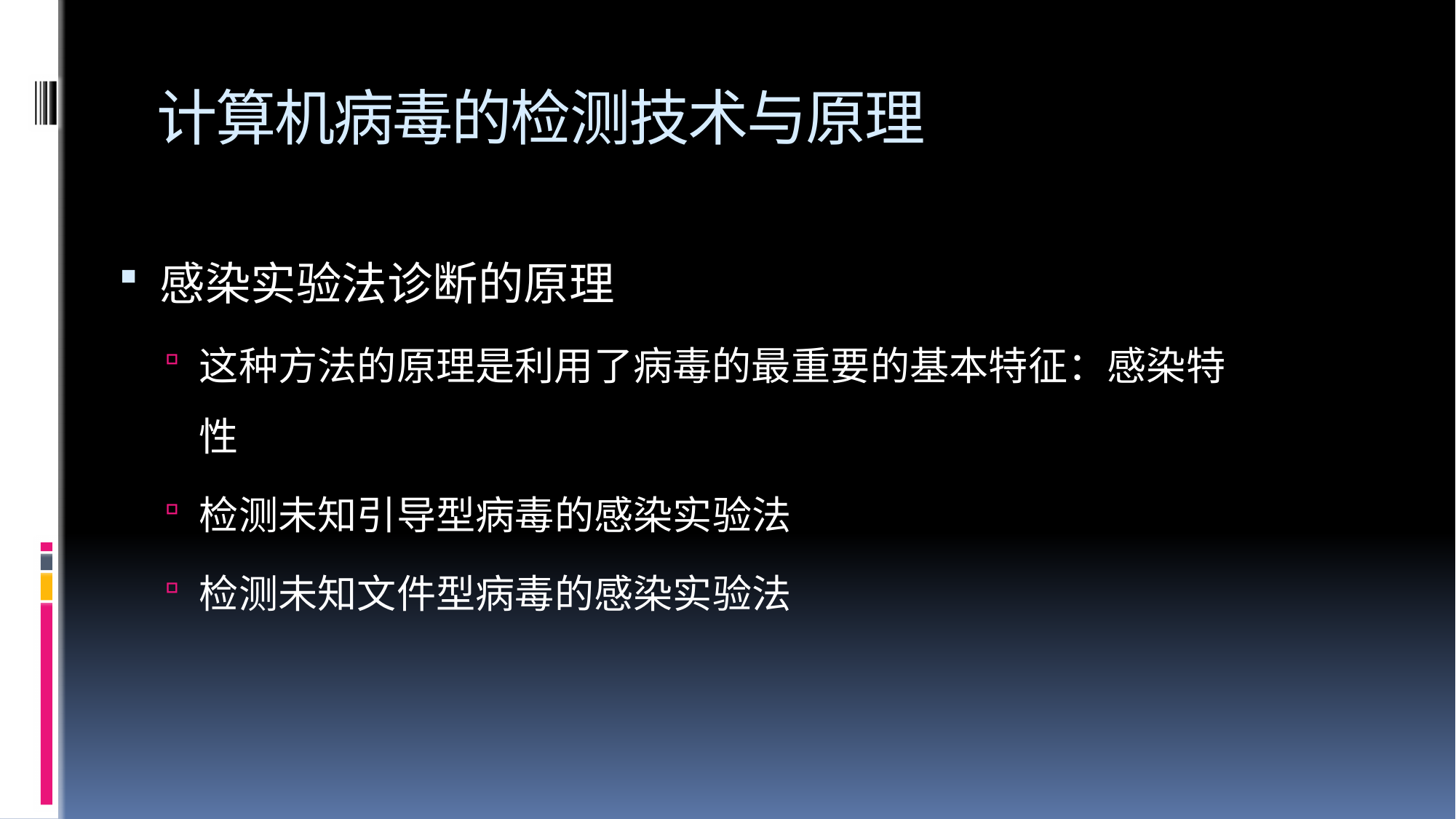

# 计算机病毒的检测技术与原理
感染实验法诊断的原理
这种方法的原理是利用了病毒的最重要的基本特征：感染特性
检测未知引导型病毒的感染实验法
检测未知文件型病毒的感染实验法